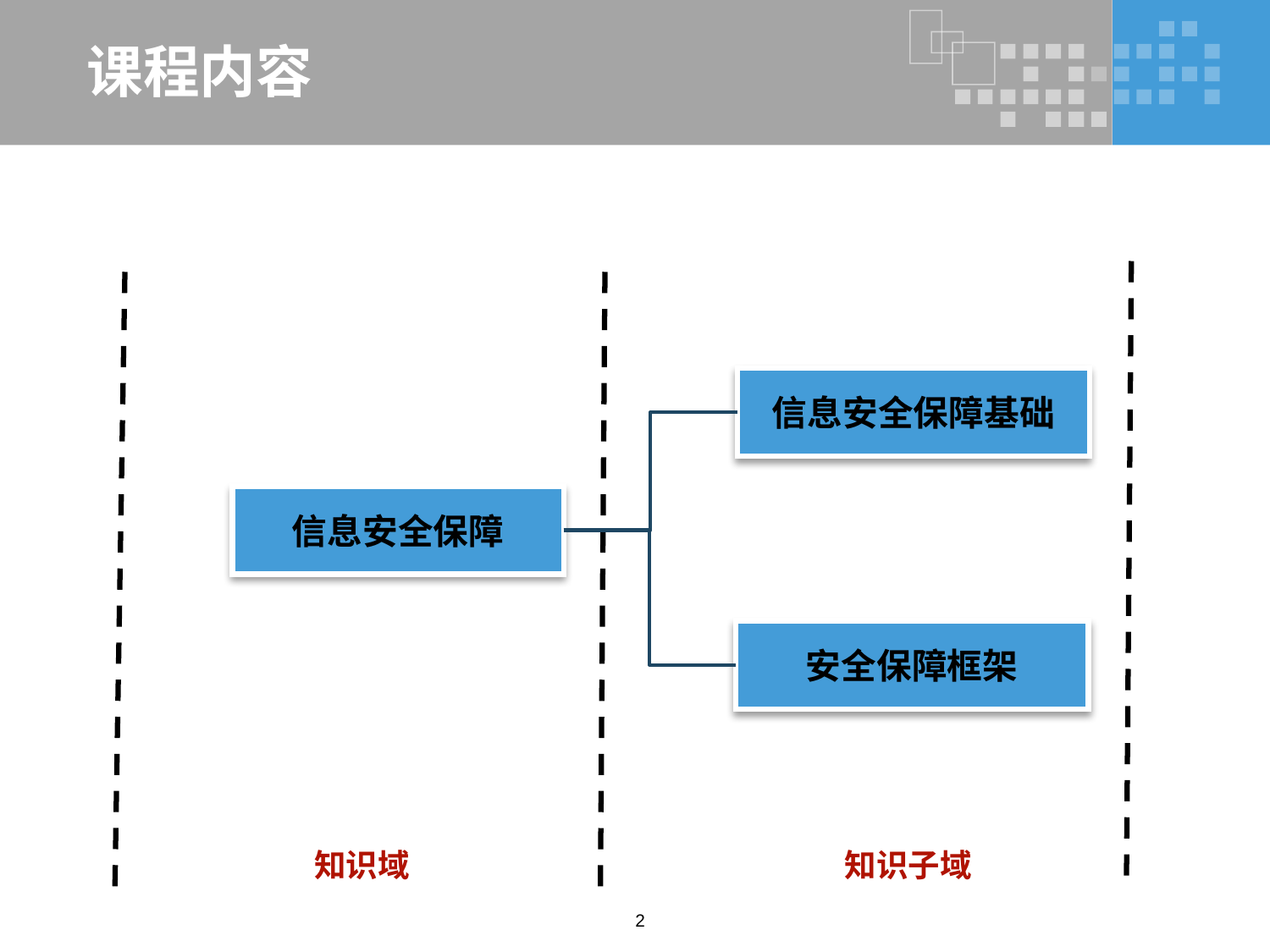

# 课程内容

信息安全保障基础
信息安全保障
安全保障框架
知识域
知识子域
2